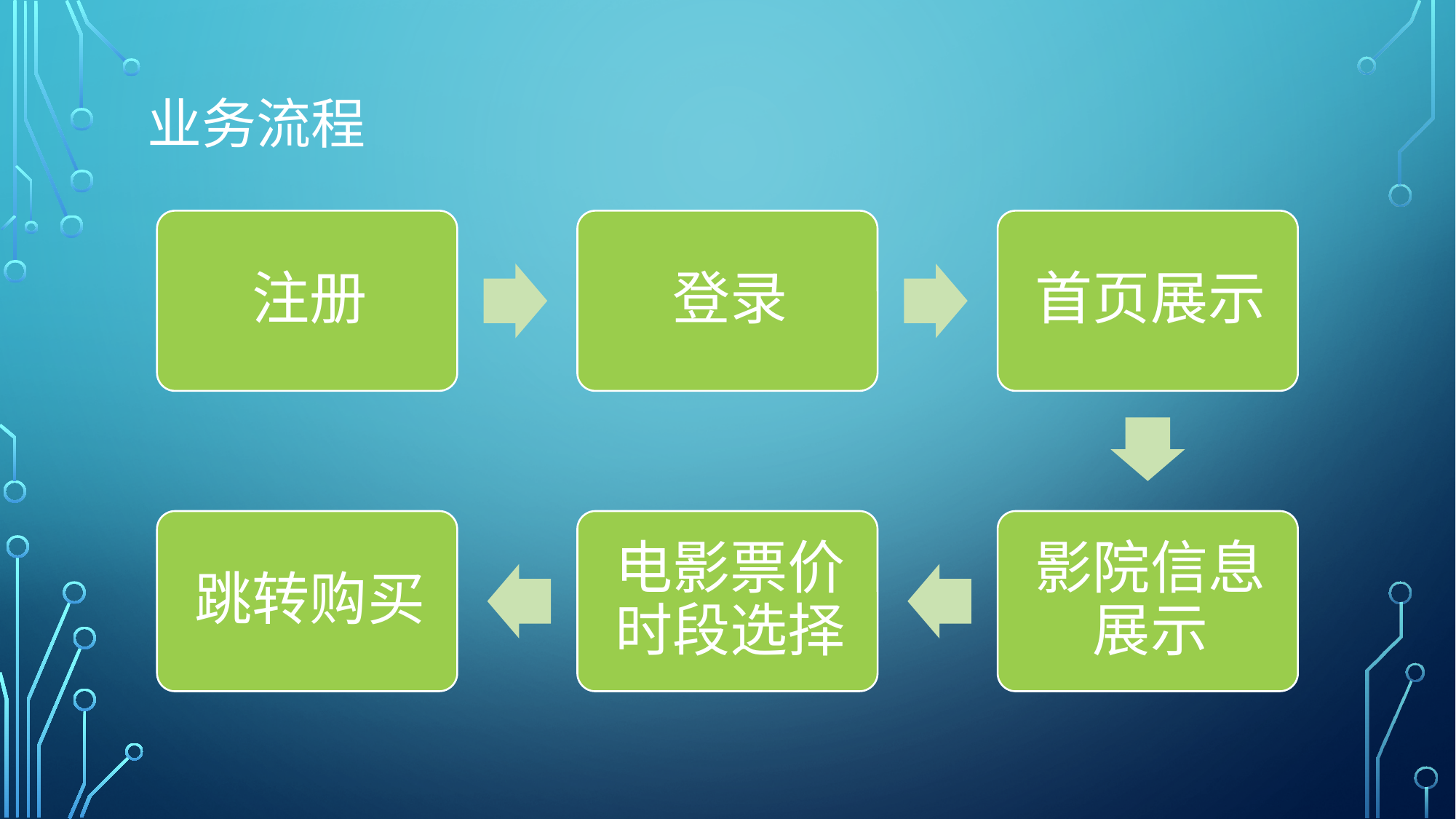

# 业务流程
注册

登录

首页展示

影院信息展示

电影票价时段选择

跳转购买